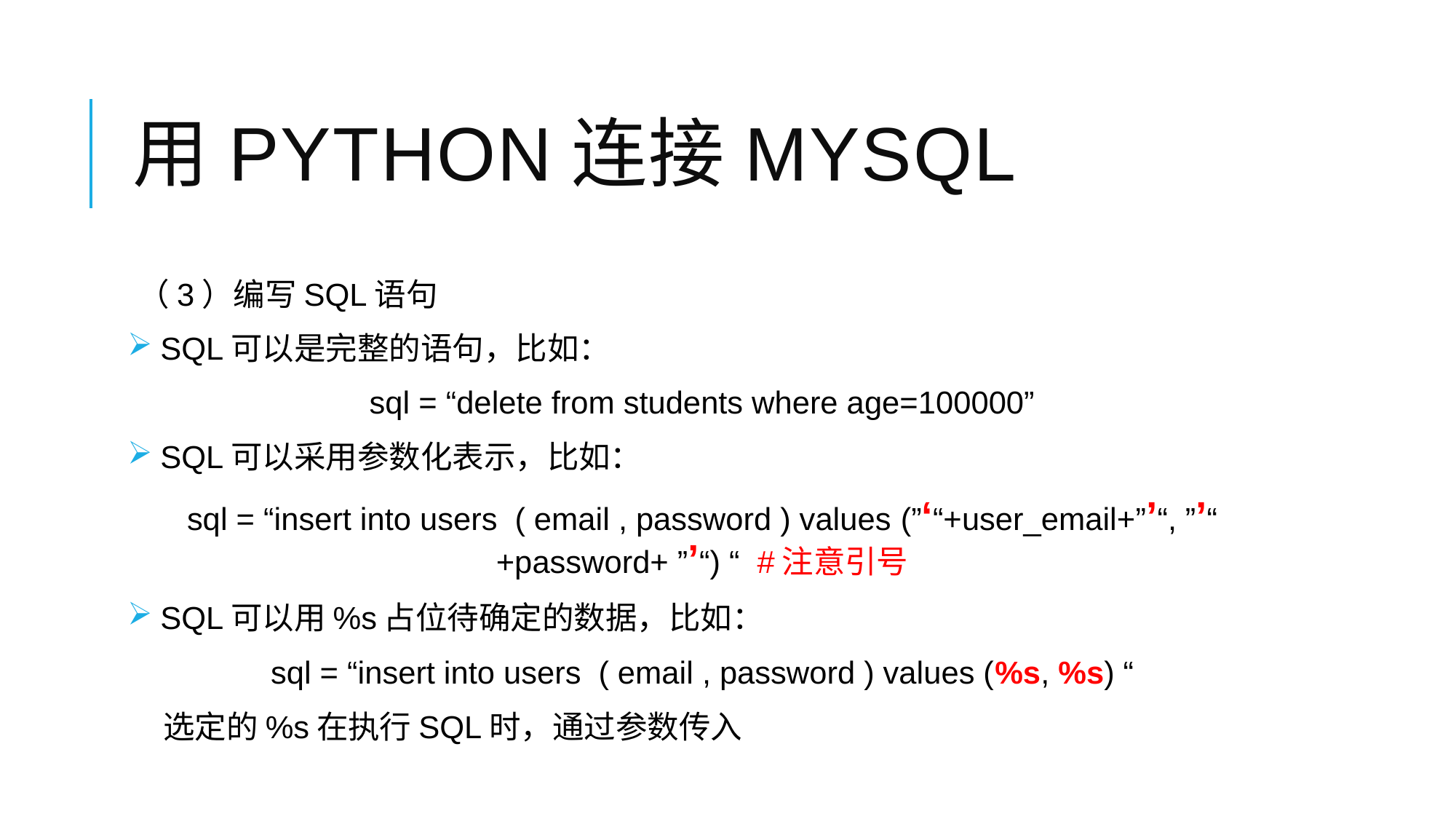

# 用Python连接MySQL
（3）编写SQL语句
 SQL可以是完整的语句，比如：
sql = “delete from students where age=100000”
 SQL可以采用参数化表示，比如：
sql = “insert into users  ( email , password ) values (”‘“+user_email+”’“, ”’“ +password+ ”’“) “  #注意引号
 SQL可以用%s占位待确定的数据，比如：
sql = “insert into users  ( email , password ) values (%s, %s) “
    选定的%s在执行SQL时，通过参数传入